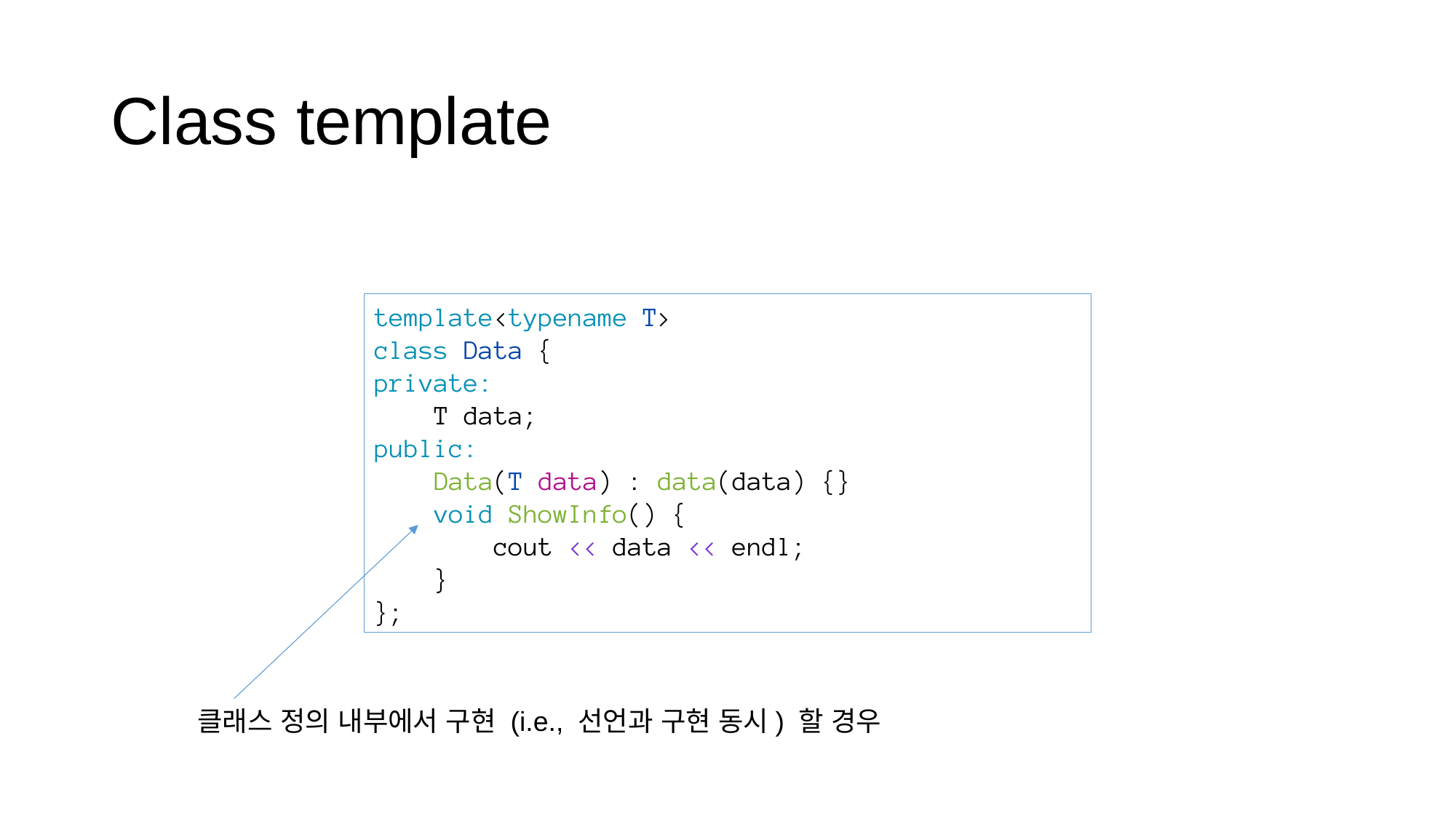

# Class template
template<typename T>
class Data {
private:
    T data;
public:
    Data(T data) : data(data) {}
    void ShowInfo() {
        cout << data << endl;
    }
};
클래스 정의 내부에서 구현 (i.e., 선언과 구현 동시) 할 경우